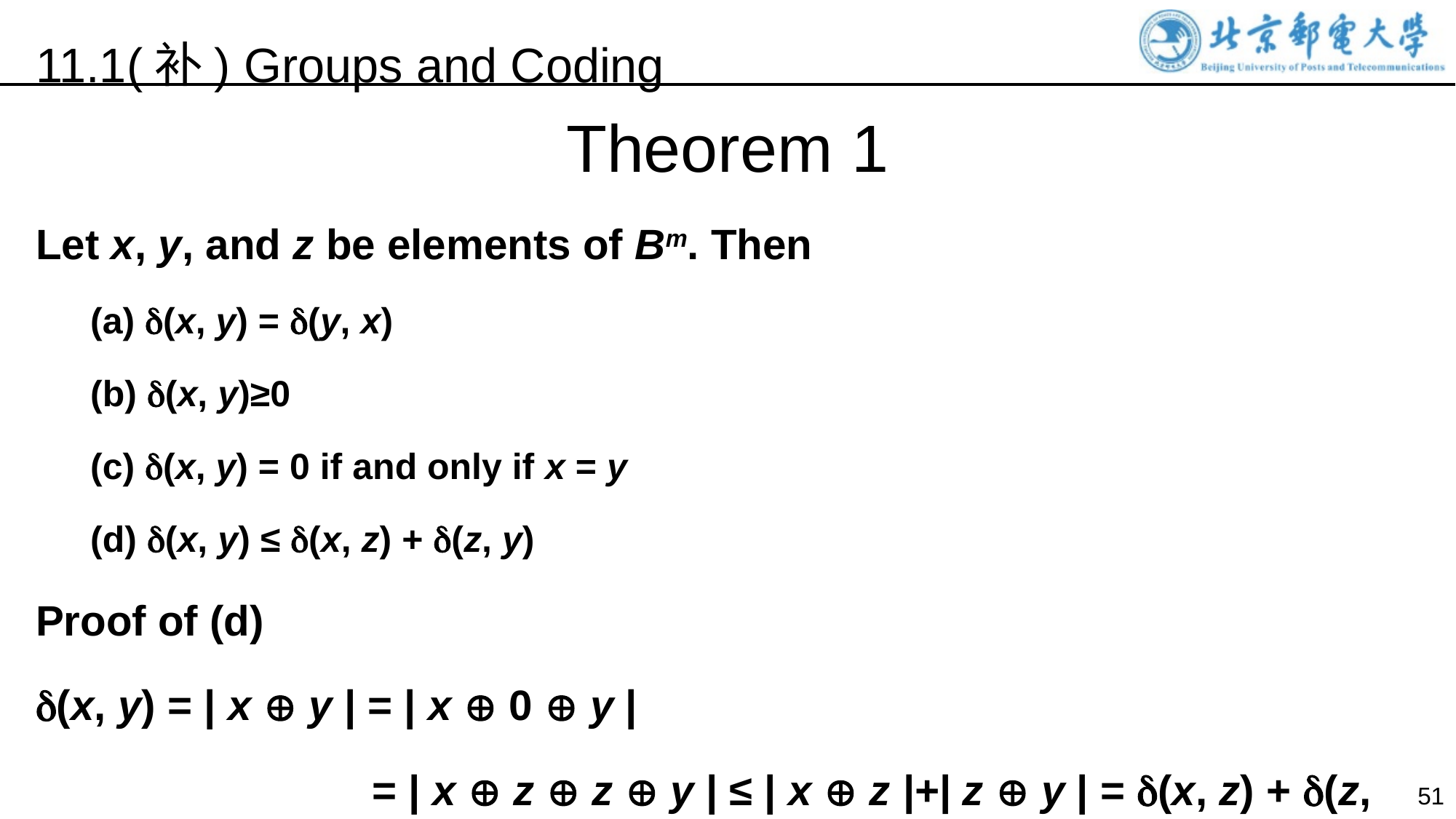

11.1(补) Groups and Coding
Theorem 1
Let x, y, and z be elements of Bm. Then
(a) δ(x, y) = δ(y, x)
(b) δ(x, y)≥0
(c) δ(x, y) = 0 if and only if x = y
(d) δ(x, y) ≤ δ(x, z) + δ(z, y)
Proof of (d)
δ(x, y) = | x ⊕ y | = | x ⊕ 0 ⊕ y |
	 	          = | x ⊕ z ⊕ z ⊕ y | ≤ | x ⊕ z |+| z ⊕ y | = δ(x, z) + δ(z, y)